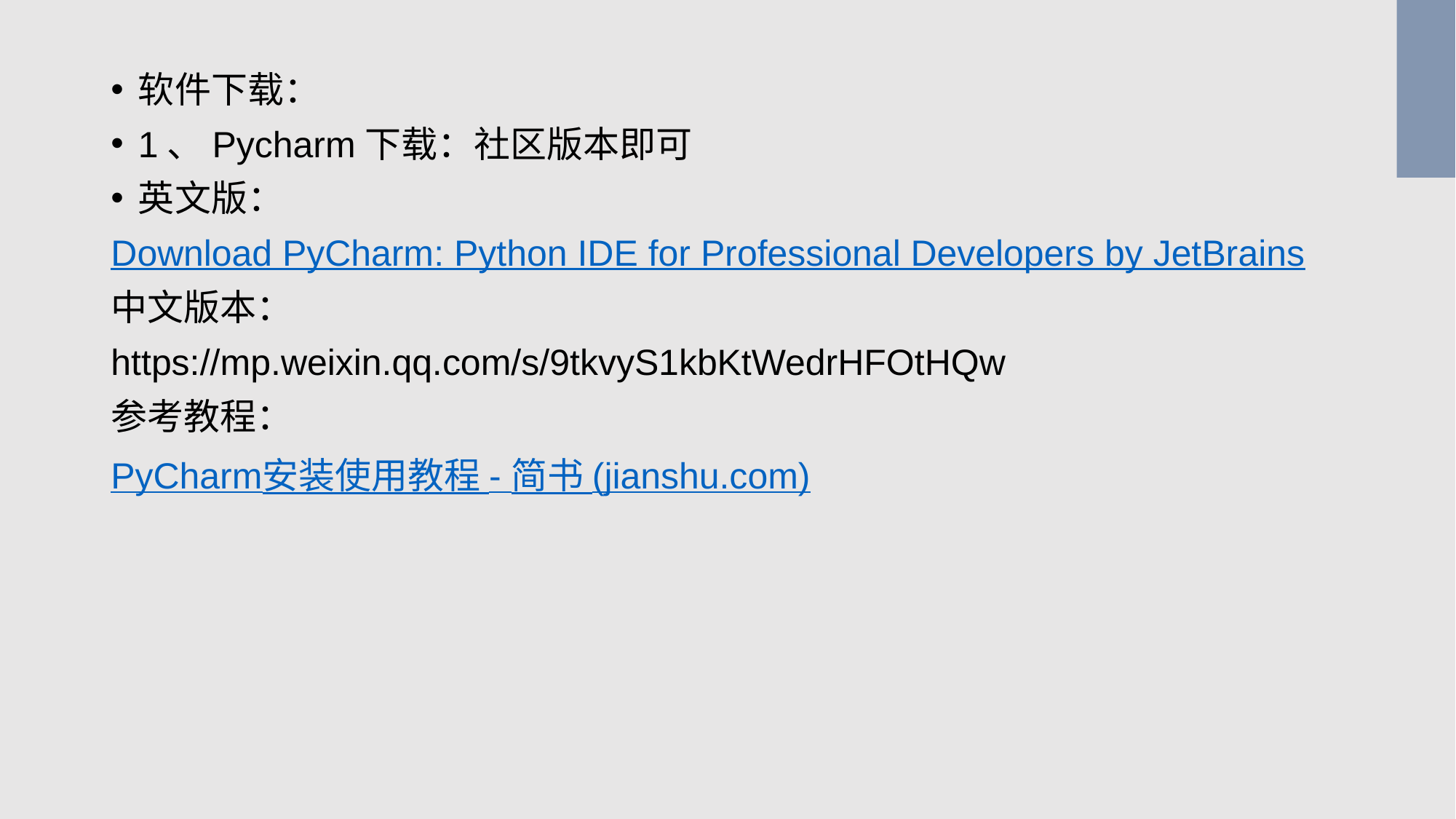

软件下载：
1、Pycharm下载：社区版本即可
英文版：
Download PyCharm: Python IDE for Professional Developers by JetBrains
中文版本：
https://mp.weixin.qq.com/s/9tkvyS1kbKtWedrHFOtHQw
参考教程：
PyCharm安装使用教程 - 简书 (jianshu.com)